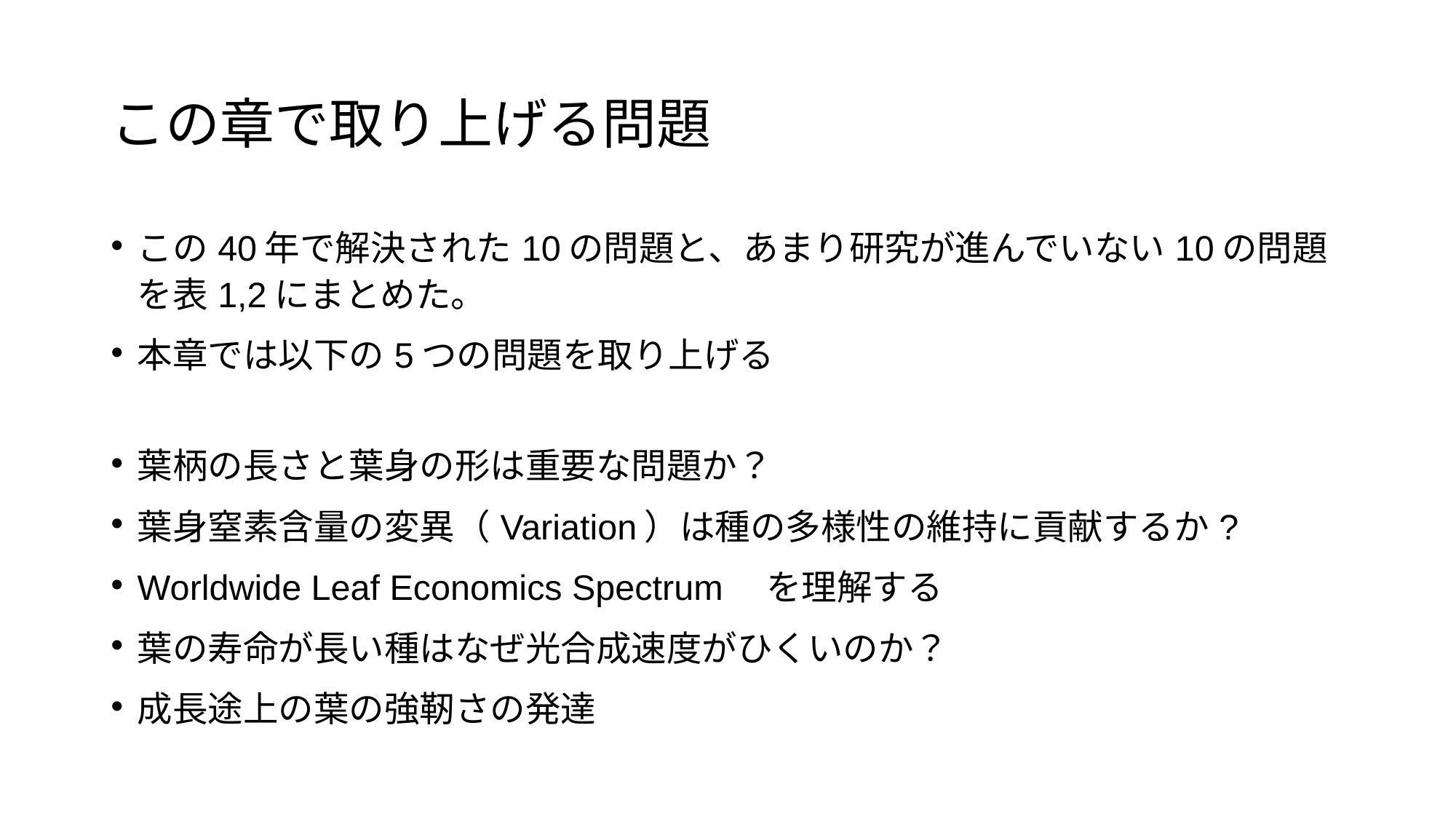

# この章で取り上げる問題
この40年で解決された10の問題と、あまり研究が進んでいない10の問題を表1,2にまとめた。
本章では以下の5つの問題を取り上げる

葉柄の長さと葉身の形は重要な問題か？
葉身窒素含量の変異（Variation）は種の多様性の維持に貢献するか?
Worldwide Leaf Economics Spectrum　を理解する
葉の寿命が長い種はなぜ光合成速度がひくいのか？
成長途上の葉の強靭さの発達